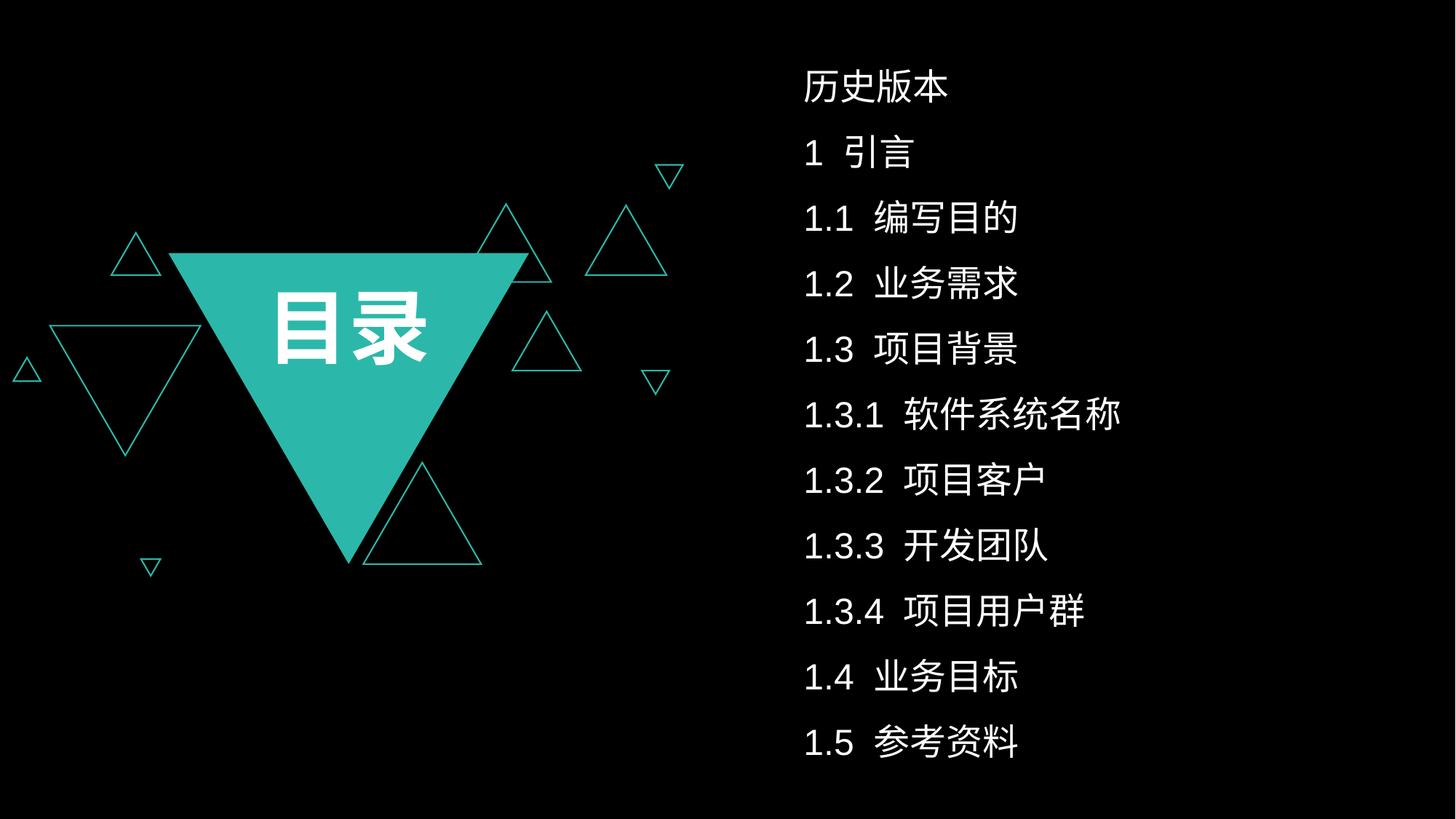

历史版本
1 引言
1.1 编写目的
1.2 业务需求
1.3 项目背景
1.3.1 软件系统名称
1.3.2 项目客户
1.3.3 开发团队
1.3.4 项目用户群
1.4 业务目标
1.5 参考资料

目录